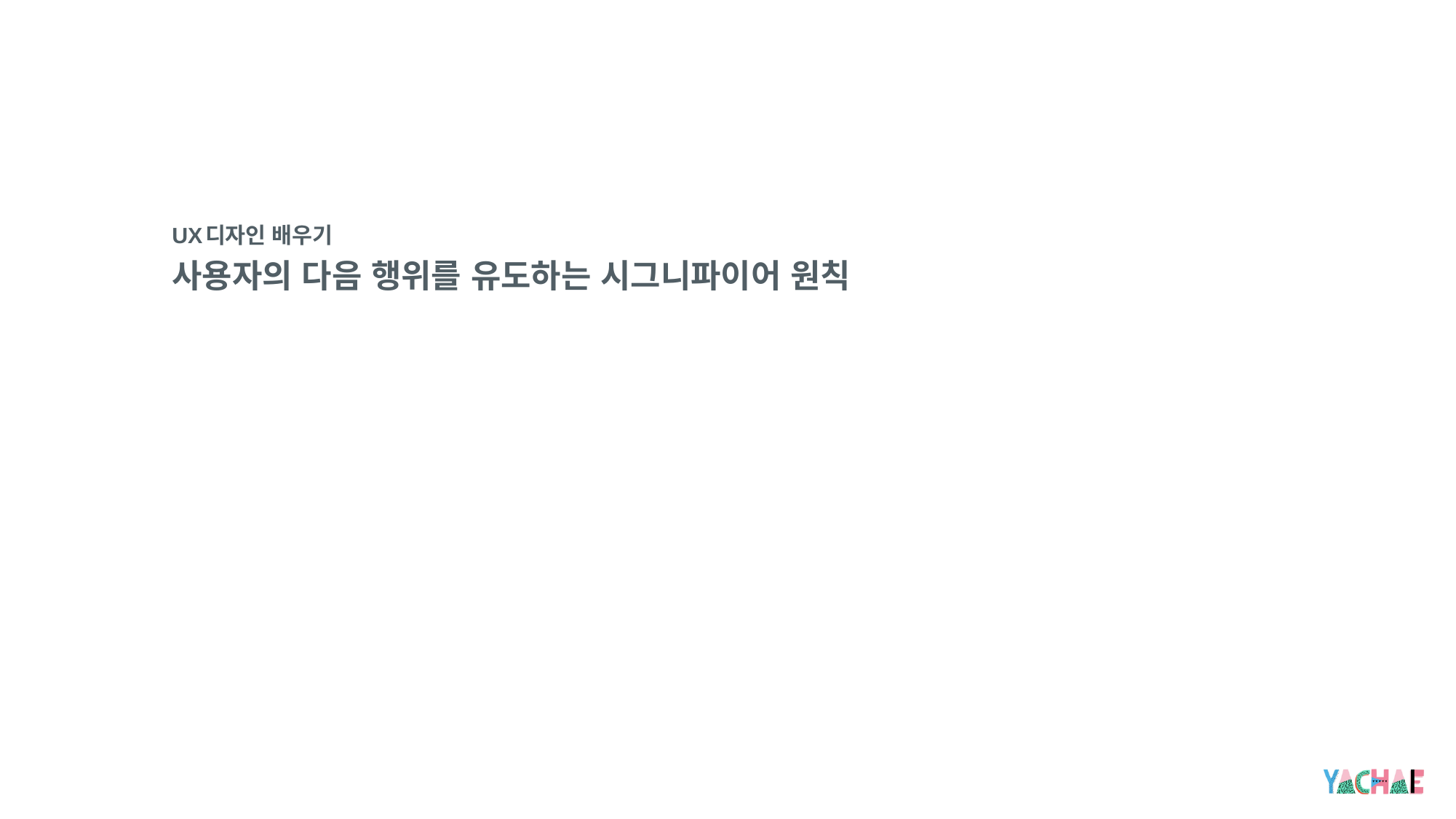

# UX디자인 배우기 사용자의 다음 행위를 유도하는 시그니파이어 원칙